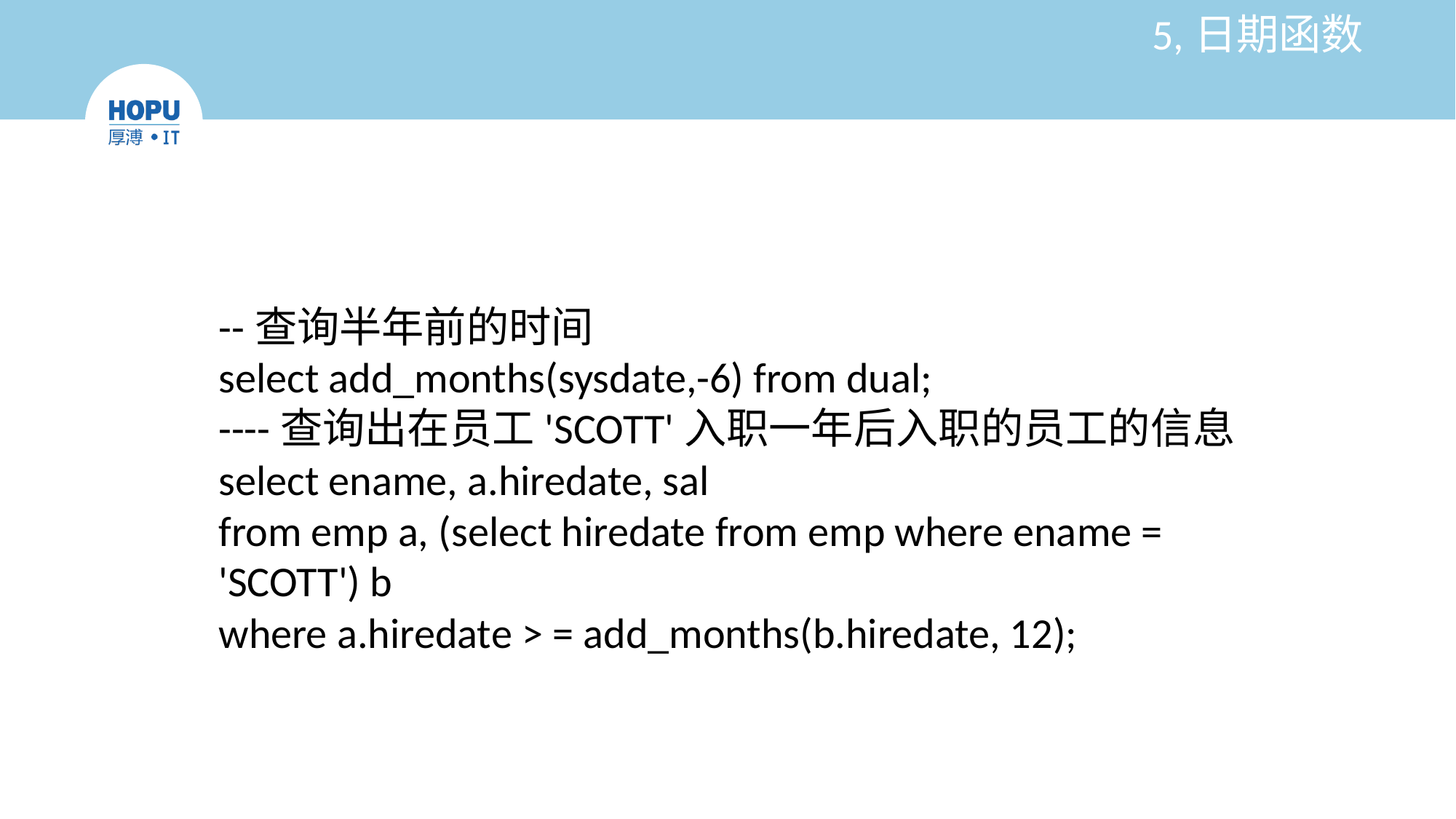

# 5,日期函数
--查询半年前的时间
select add_months(sysdate,-6) from dual;
----查询出在员工'SCOTT'入职一年后入职的员工的信息
select ename, a.hiredate, sal
from emp a, (select hiredate from emp where ename = 'SCOTT') b
where a.hiredate > = add_months(b.hiredate, 12);